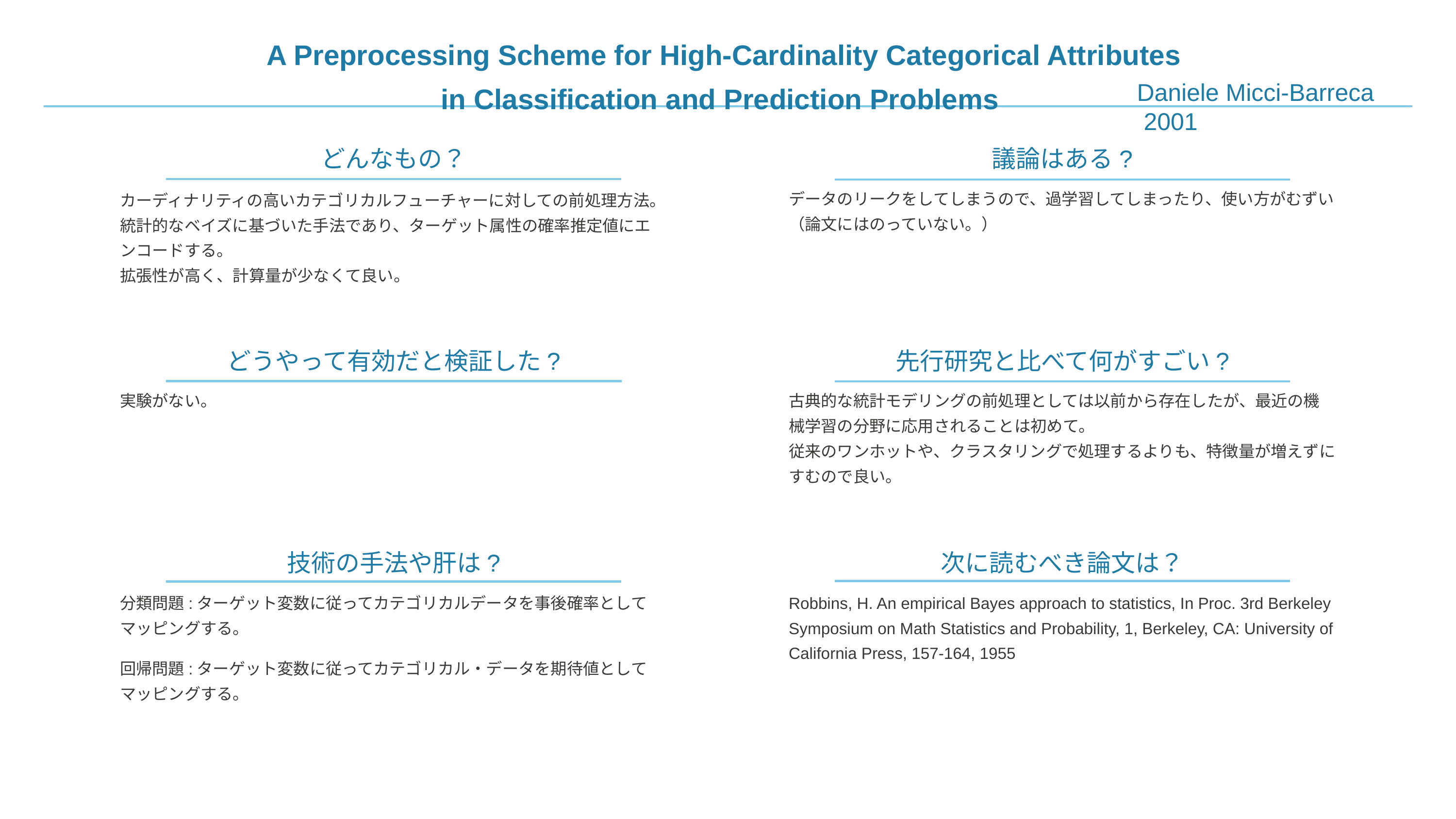

# A Preprocessing Scheme for High-Cardinality Categorical Attributes in Classification and Prediction Problems
Daniele Micci-Barreca
 2001
どんなもの？
議論はある?
データのリークをしてしまうので、過学習してしまったり、使い方がむずい（論文にはのっていない。）
カーディナリティの高いカテゴリカルフューチャーに対しての前処理方法。
統計的なベイズに基づいた手法であり、ターゲット属性の確率推定値にエンコードする。
拡張性が高く、計算量が少なくて良い。
どうやって有効だと検証した?
先行研究と比べて何がすごい?
実験がない。
古典的な統計モデリングの前処理としては以前から存在したが、最近の機械学習の分野に応用されることは初めて。
従来のワンホットや、クラスタリングで処理するよりも、特徴量が増えずにすむので良い。
技術の手法や肝は?
次に読むべき論文は？
分類問題:ターゲット変数に従ってカテゴリカルデータを事後確率としてマッピングする。
回帰問題:ターゲット変数に従ってカテゴリカル・データを期待値としてマッピングする。
Robbins, H. An empirical Bayes approach to statistics, In Proc. 3rd Berkeley Symposium on Math Statistics and Probability, 1, Berkeley, CA: University of California Press, 157-164, 1955